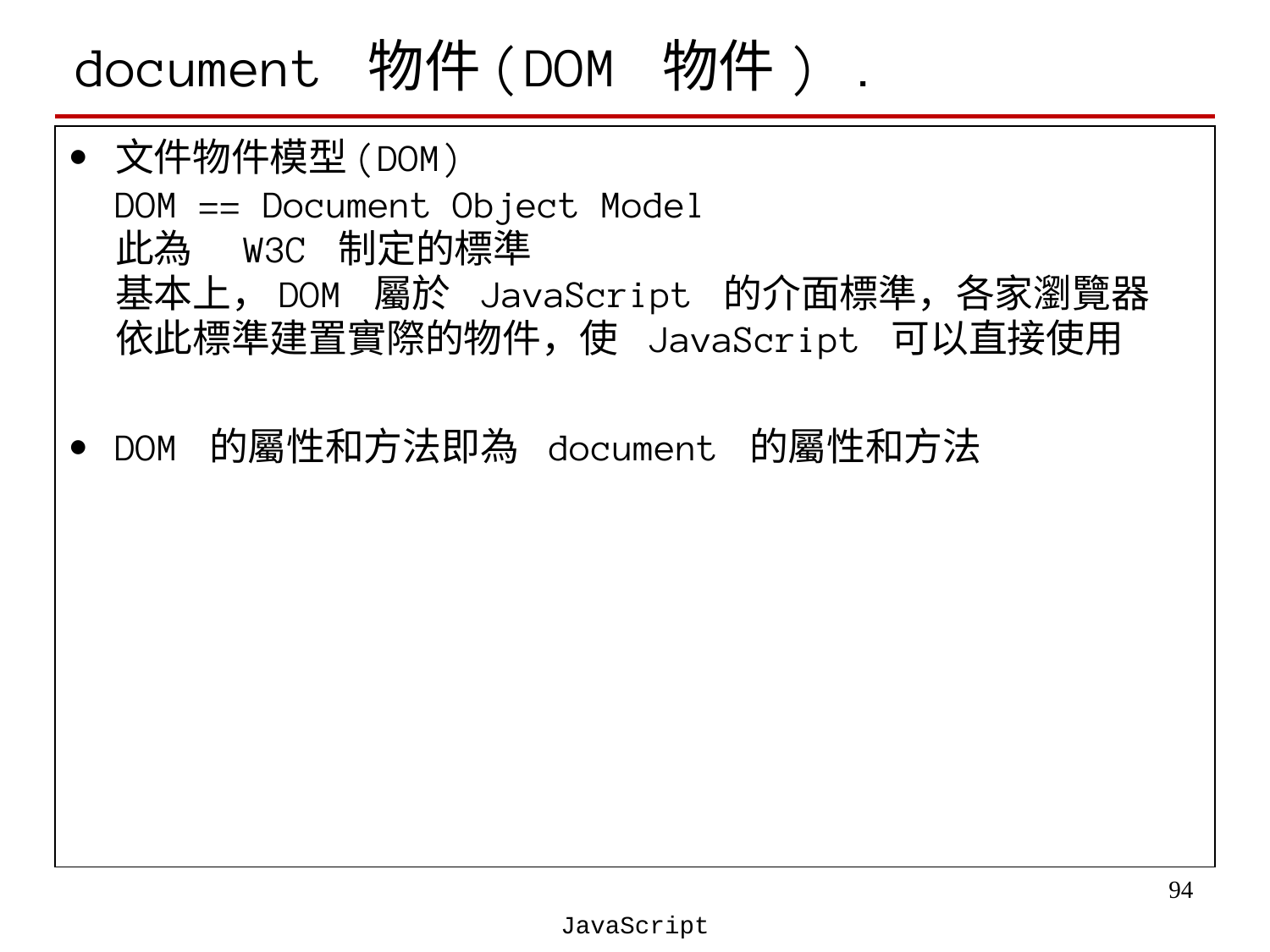

# document 物件(DOM 物件) .
文件物件模型(DOM)
DOM == Document Object Model
	此為  W3C 制定的標準
	基本上，DOM 屬於 JavaScript 的介面標準，各家瀏覽器
	依此標準建置實際的物件，使 JavaScript 可以直接使用

DOM 的屬性和方法即為 document 的屬性和方法

94
JavaScript